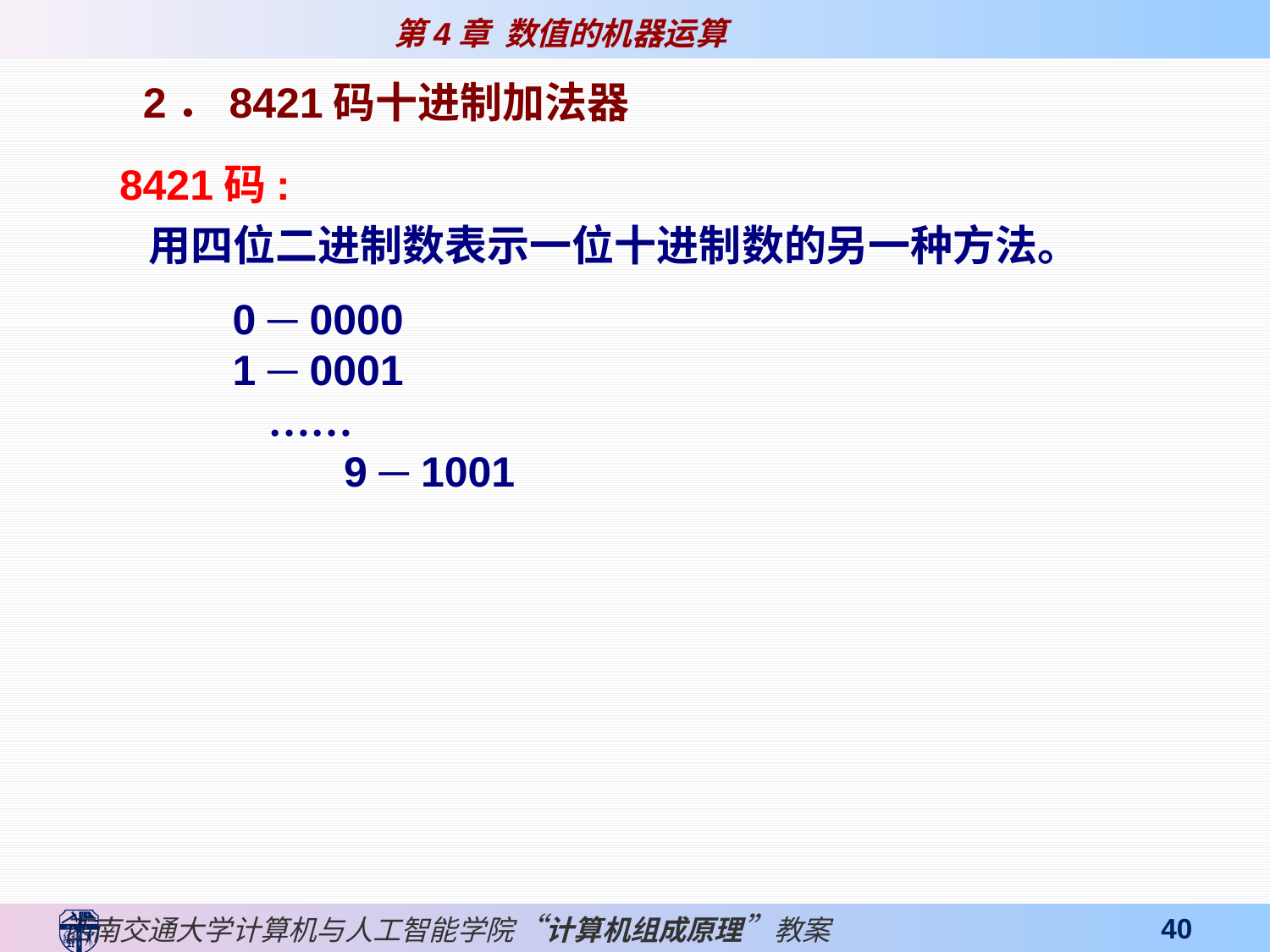

2．8421码十进制加法器
    8421码:
       用四位二进制数表示一位十进制数的另一种方法。
             0 ─ 0000
             1 ─ 0001
                ……
           	 9 ─ 1001